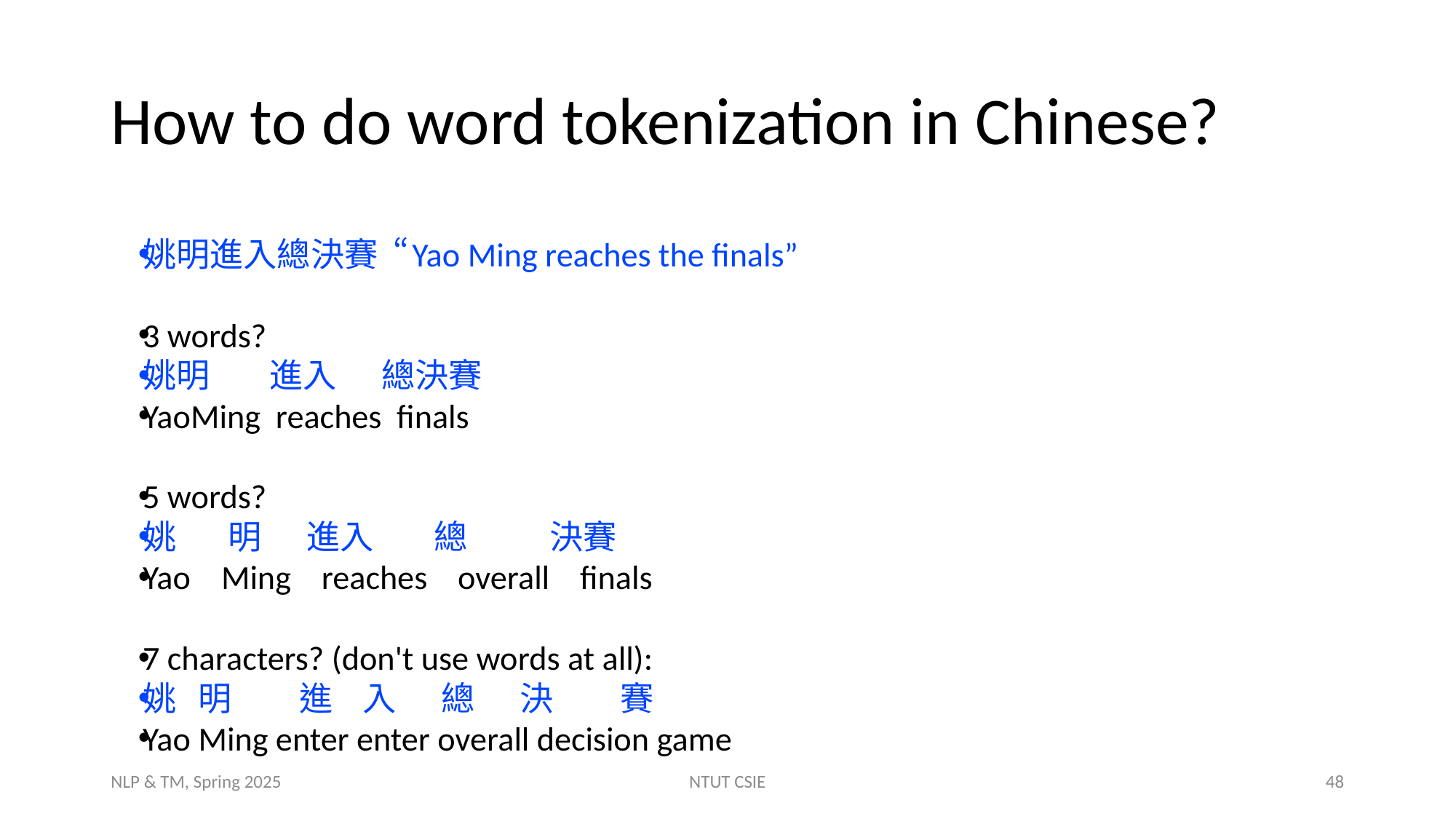

# How to do word tokenization in Chinese?
姚明進入總決賽  “Yao Ming reaches the finals”

3 words?
姚明        進入      總決賽
YaoMing  reaches  finals

5 words?
姚       明      進入        總           決賽
Yao    Ming    reaches    overall    finals

7 characters? (don't use words at all):
姚   明         進    入      總      決         賽
Yao Ming enter enter overall decision game

NLP & TM, Spring 2025
NTUT CSIE
48